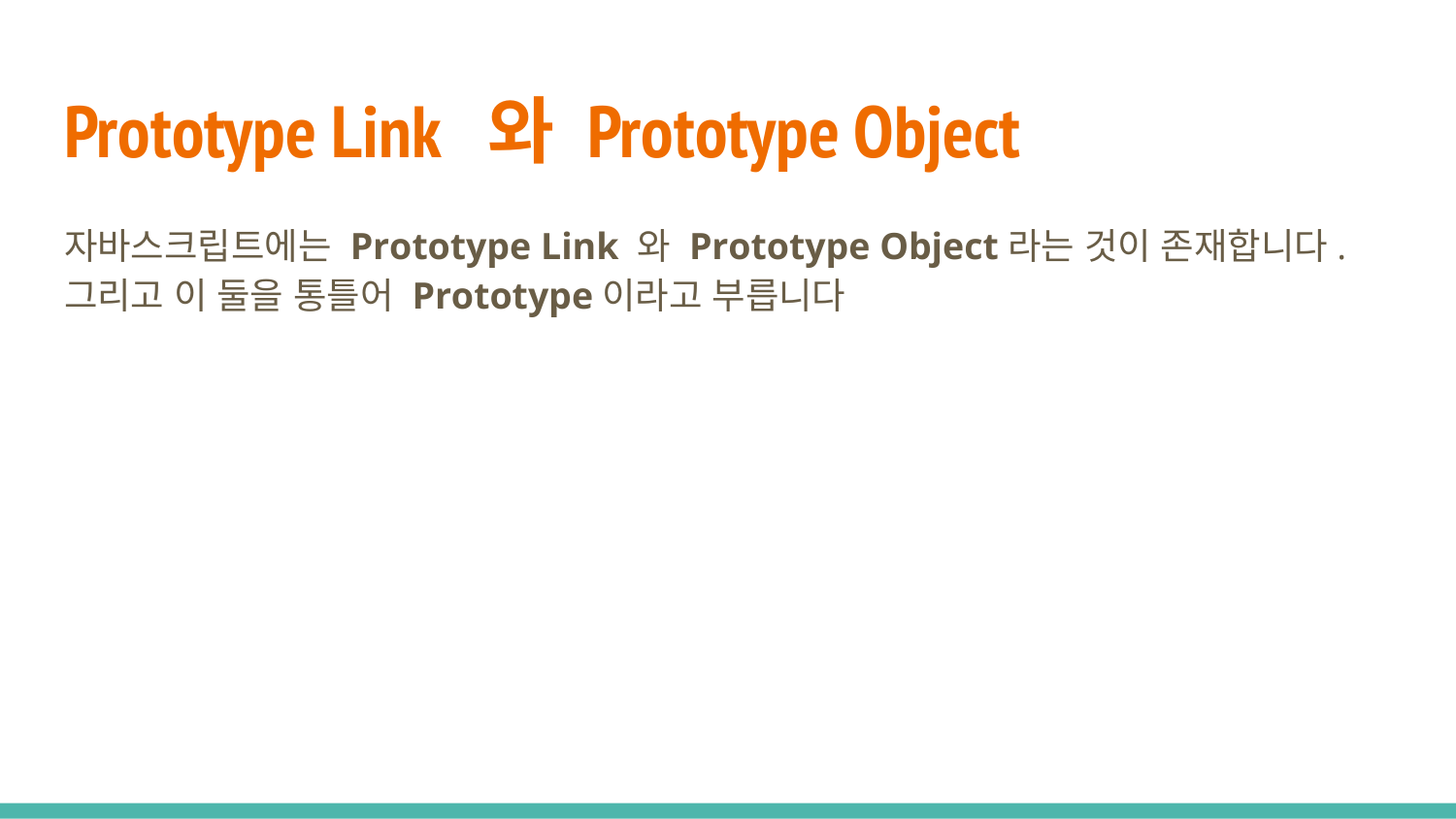

# Prototype Link  와 Prototype Object
자바스크립트에는 Prototype Link 와 Prototype Object라는 것이 존재합니다. 그리고 이 둘을 통틀어 Prototype이라고 부릅니다